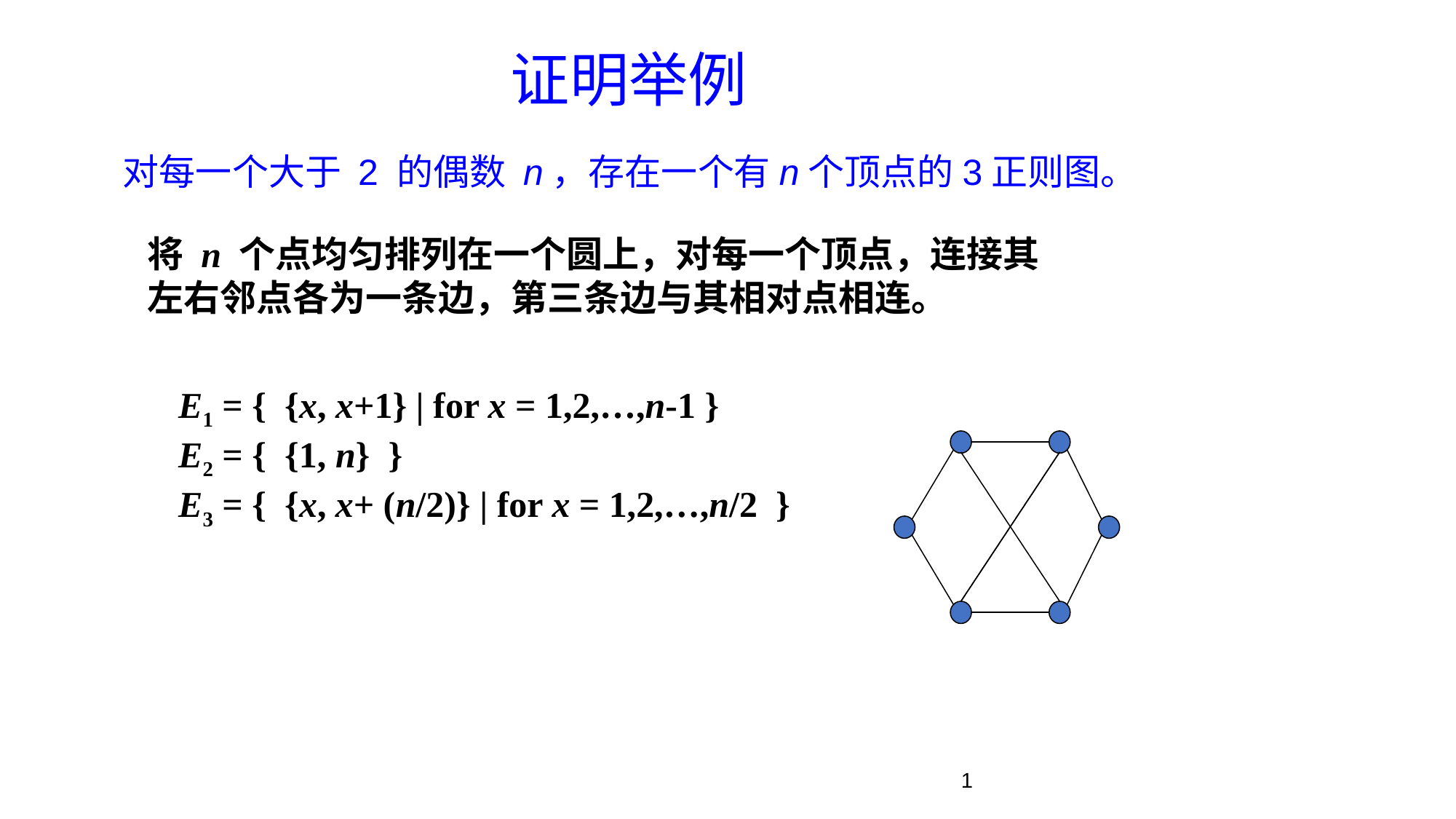

证明举例
对每一个大于 2 的偶数 n，存在一个有n个顶点的3正则图。
	将 n 个点均匀排列在一个圆上，对每一个顶点，连接其左右邻点各为一条边，第三条边与其相对点相连。
E1 = {  {x, x+1} | for x = 1,2,…,n-1 }
E2 = {  {1, n}  }
E3 = {  {x, x+ (n/2)} | for x = 1,2,…,n/2  }

1